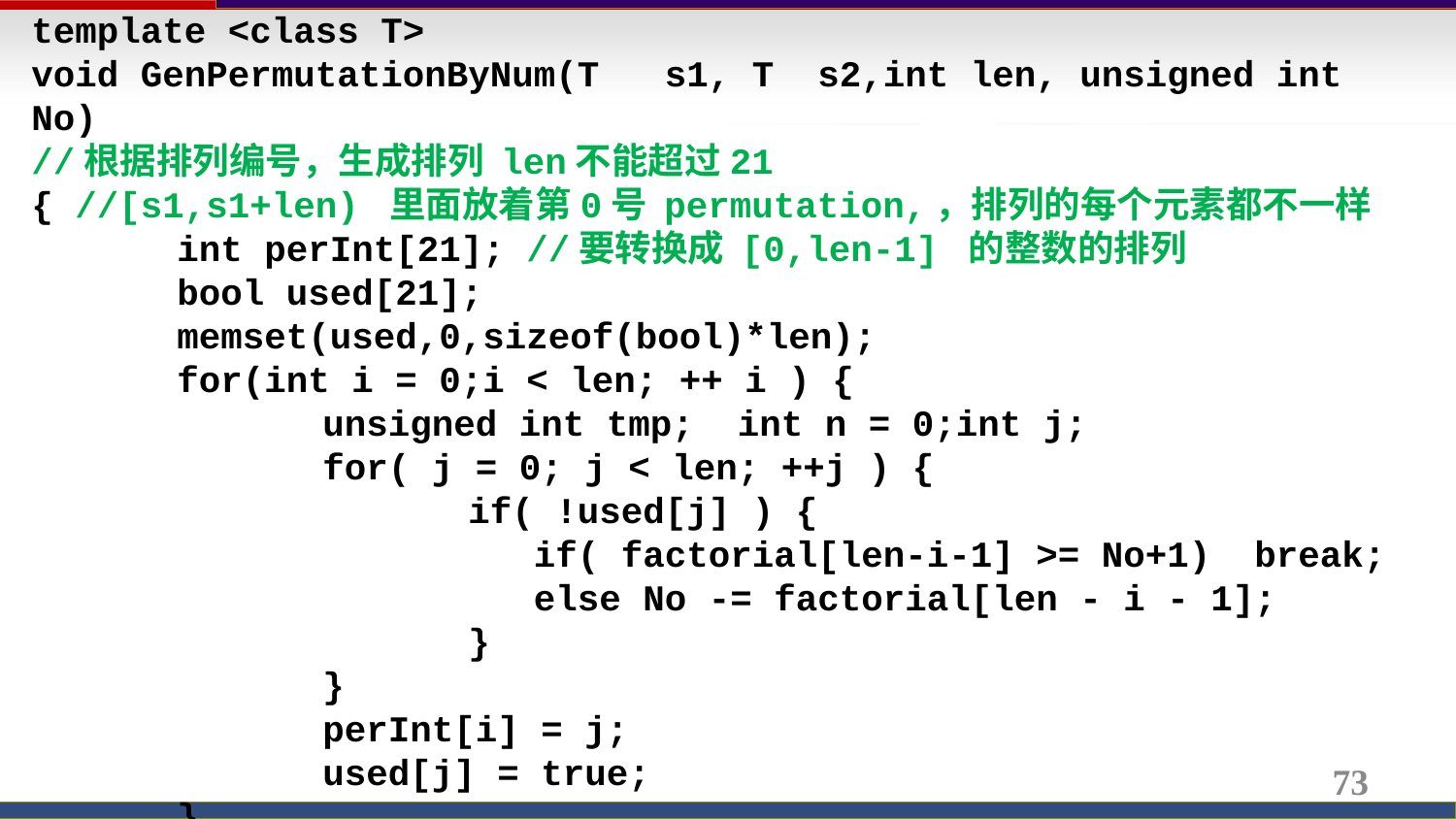

template <class T>
void GenPermutationByNum(T   s1, T  s2,int len, unsigned int No)
//根据排列编号，生成排列 len不能超过21
{ //[s1,s1+len) 里面放着第0号 permutation,，排列的每个元素都不一样
	int perInt[21]; //要转换成 [0,len-1] 的整数的排列
	bool used[21];
	memset(used,0,sizeof(bool)*len);
	for(int i = 0;i < len; ++ i ) {
		unsigned int tmp;  int n = 0;int j;
		for( j = 0; j < len; ++j ) {
			if( !used[j] ) {
			   if( factorial[len-i-1] >= No+1)  break;
			   else No -= factorial[len - i - 1];
			}
		}
		perInt[i] = j;
		used[j] = true;
	}